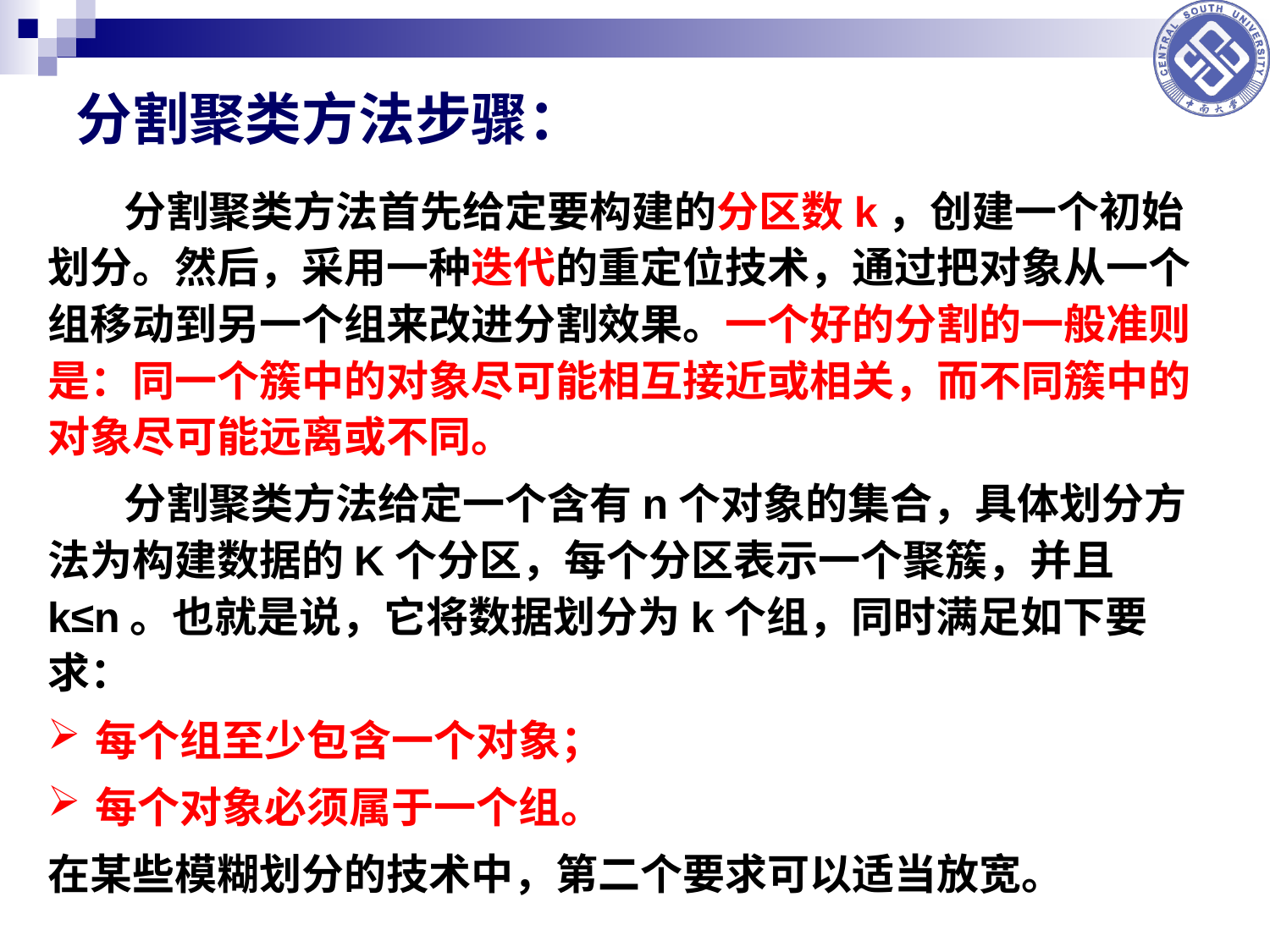

#
分割聚类方法步骤：
       分割聚类方法首先给定要构建的分区数k，创建一个初始划分。然后，采用一种迭代的重定位技术，通过把对象从一个组移动到另一个组来改进分割效果。一个好的分割的一般准则是：同一个簇中的对象尽可能相互接近或相关，而不同簇中的对象尽可能远离或不同。
       分割聚类方法给定一个含有n个对象的集合，具体划分方法为构建数据的K个分区，每个分区表示一个聚簇，并且k≤n。也就是说，它将数据划分为k个组，同时满足如下要求：
每个组至少包含一个对象；
每个对象必须属于一个组。
在某些模糊划分的技术中，第二个要求可以适当放宽。